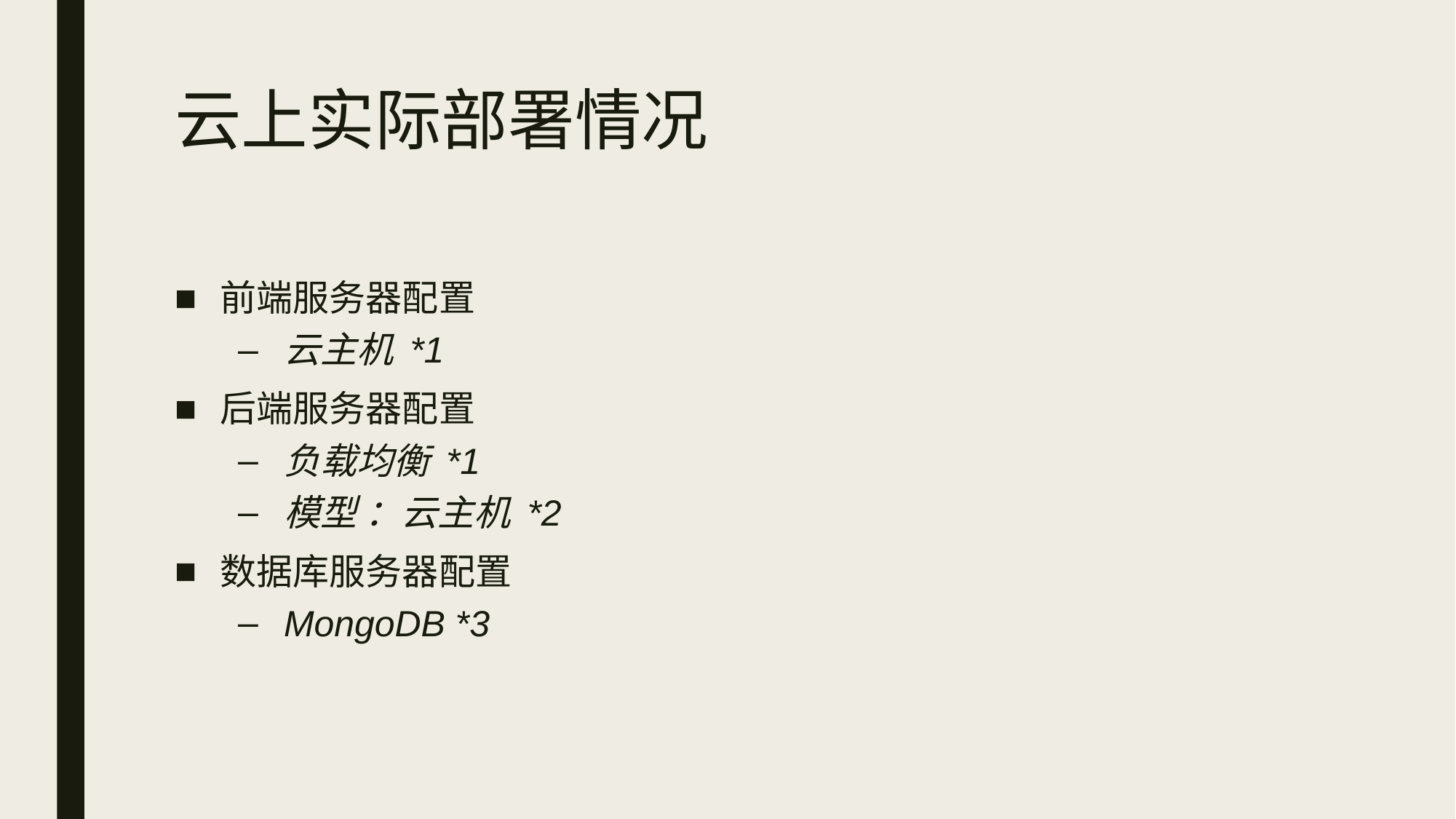

# 云上实际部署情况
前端服务器配置
云主机 *1
后端服务器配置
负载均衡 *1
模型 ：云主机 *2
数据库服务器配置
MongoDB *3